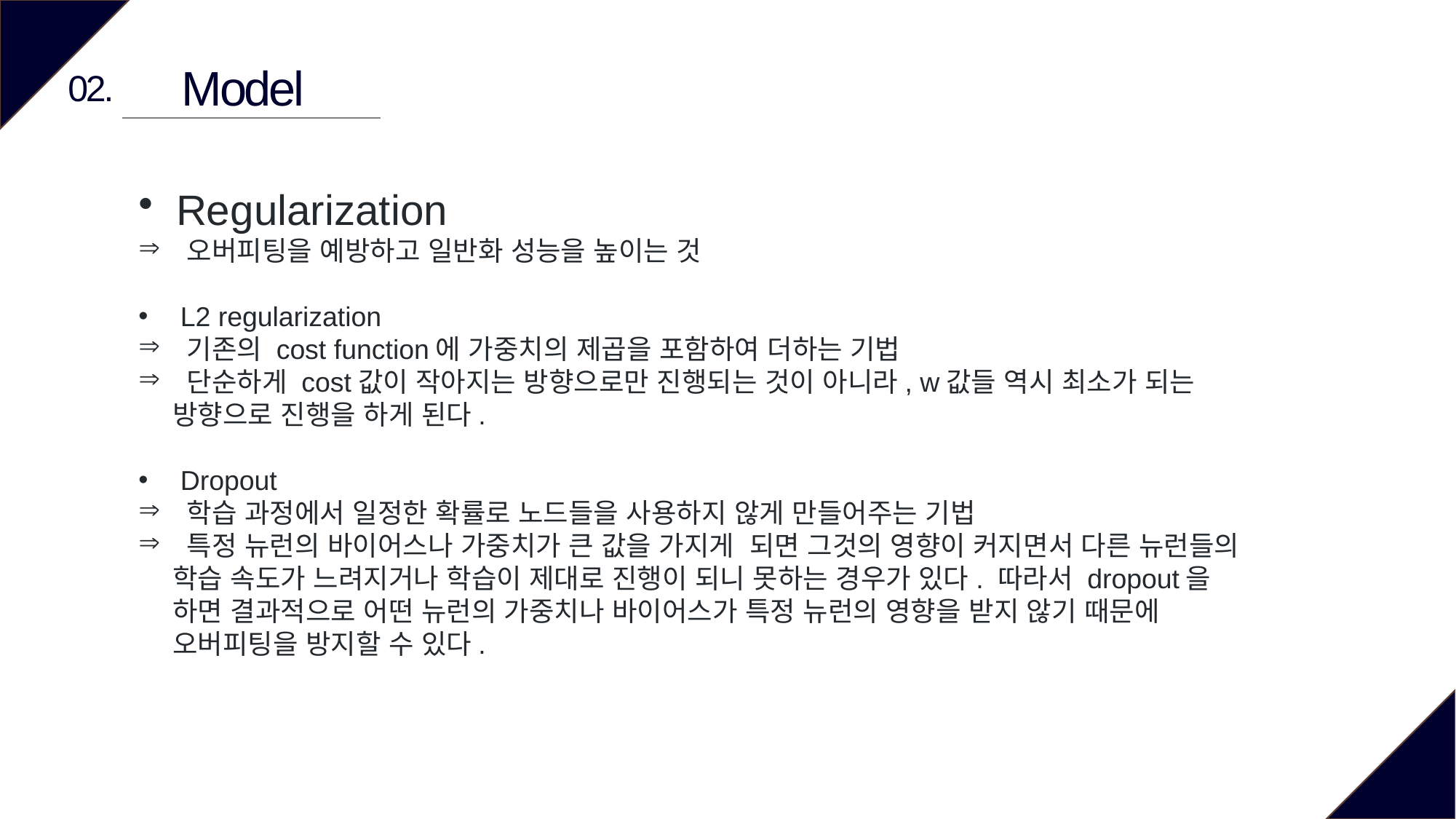

Model
02.
 Regularization
 오버피팅을 예방하고 일반화 성능을 높이는 것

 L2 regularization
 기존의 cost function에 가중치의 제곱을 포함하여 더하는 기법
 단순하게 cost값이 작아지는 방향으로만 진행되는 것이 아니라, w값들 역시 최소가 되는 방향으로 진행을 하게 된다.

 Dropout
 학습 과정에서 일정한 확률로 노드들을 사용하지 않게 만들어주는 기법
 특정 뉴런의 바이어스나 가중치가 큰 값을 가지게  되면 그것의 영향이 커지면서 다른 뉴런들의 학습 속도가 느려지거나 학습이 제대로 진행이 되니 못하는 경우가 있다. 따라서 dropout을 하면 결과적으로 어떤 뉴런의 가중치나 바이어스가 특정 뉴런의 영향을 받지 않기 때문에  오버피팅을 방지할 수 있다.